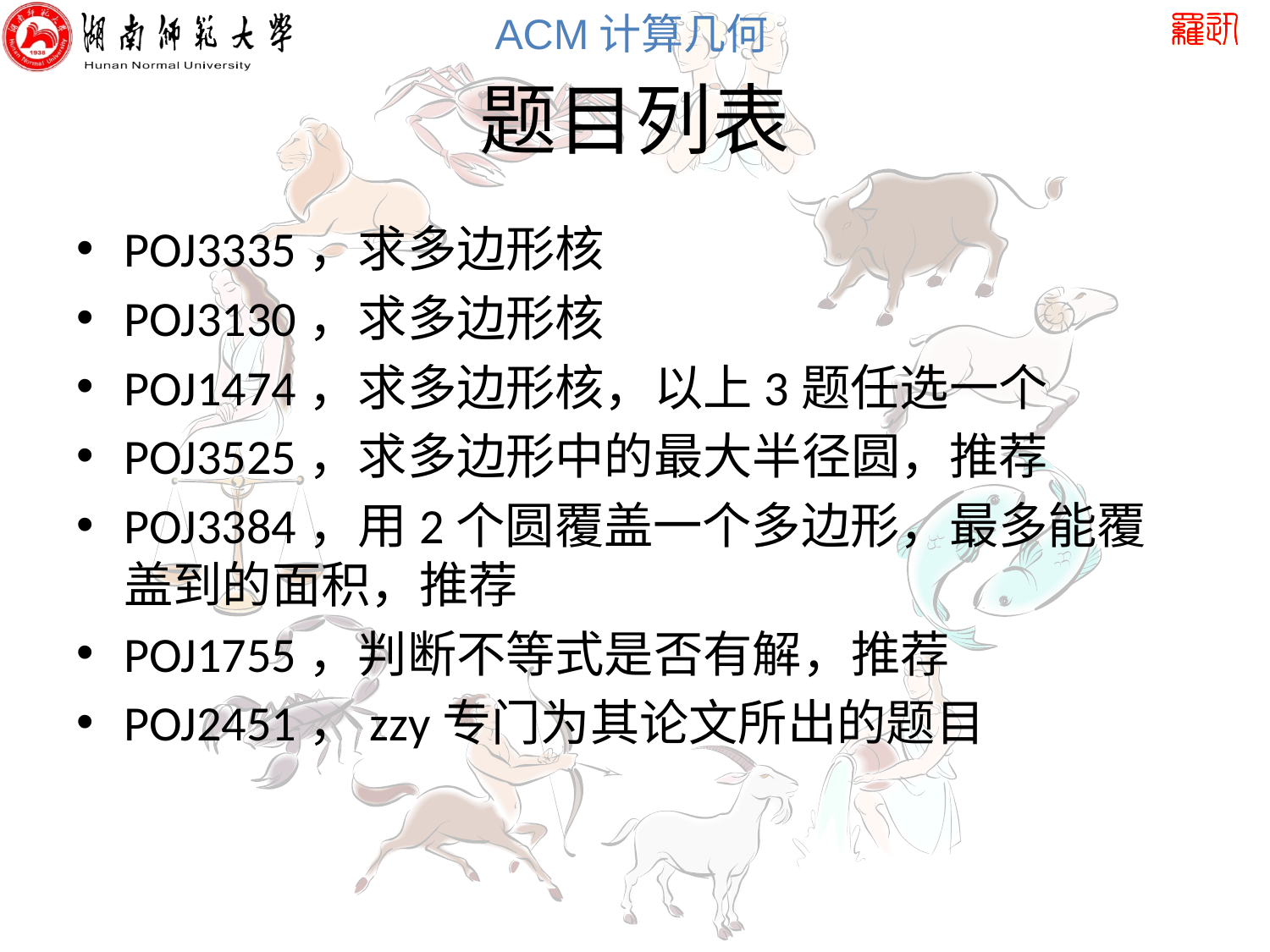

# 题目列表
POJ3335，求多边形核
POJ3130，求多边形核
POJ1474，求多边形核，以上3题任选一个
POJ3525，求多边形中的最大半径圆，推荐
POJ3384，用2个圆覆盖一个多边形，最多能覆盖到的面积，推荐
POJ1755，判断不等式是否有解，推荐
POJ2451，zzy专门为其论文所出的题目